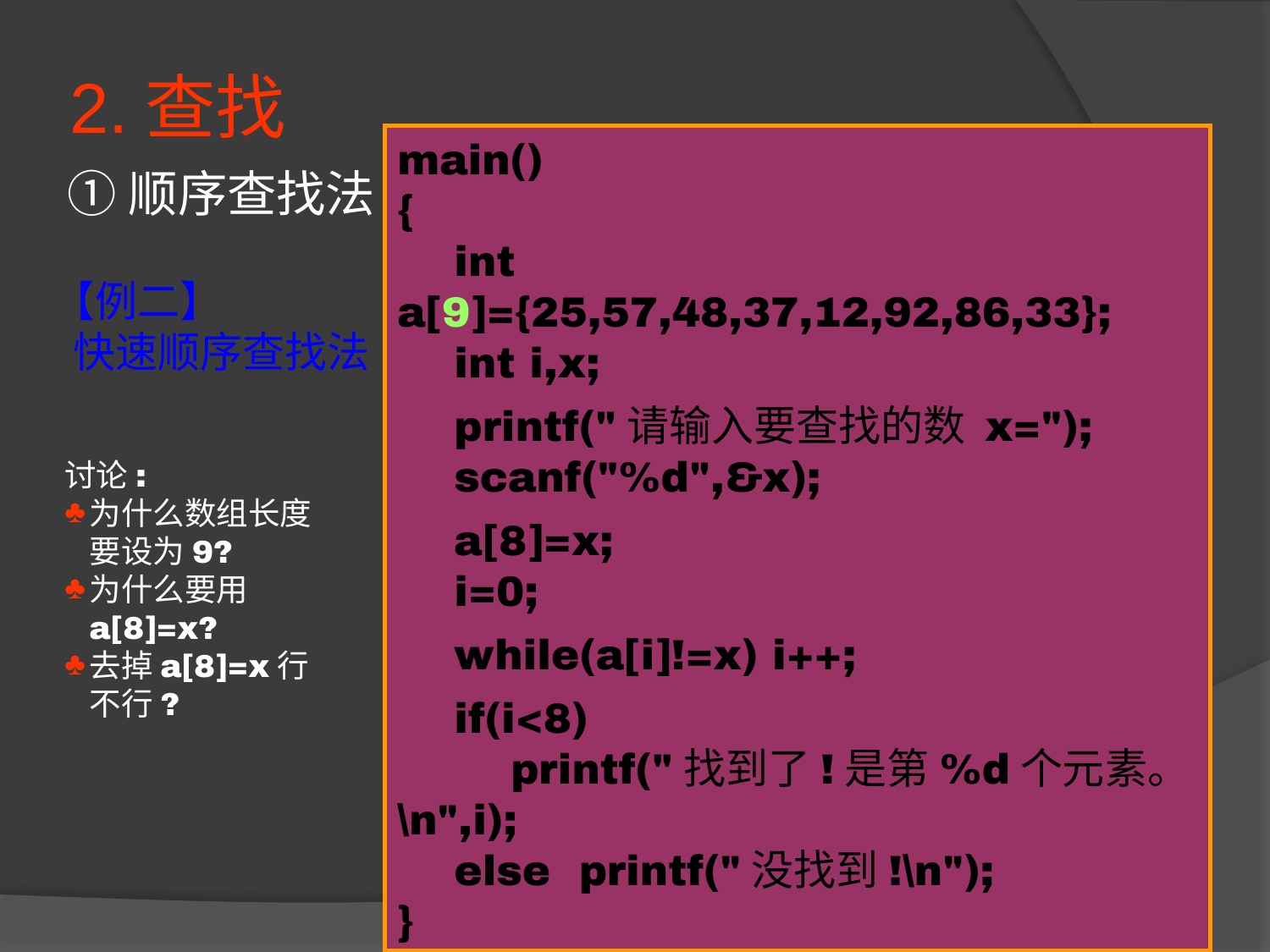

# 2.查找
main()
{
    int a[9]={25,57,48,37,12,92,86,33};
    int i,x;
    printf("请输入要查找的数 x=");
    scanf("%d",&x);
    a[8]=x;
    i=0;
    while(a[i]!=x) i++;
    if(i<8)
        printf("找到了!是第%d个元素。\n",i);
    else  printf("没找到!\n");
}
①顺序查找法
【例二】
 快速顺序查找法

讨论:
为什么数组长度要设为9?
为什么要用a[8]=x?
去掉a[8]=x行不行?